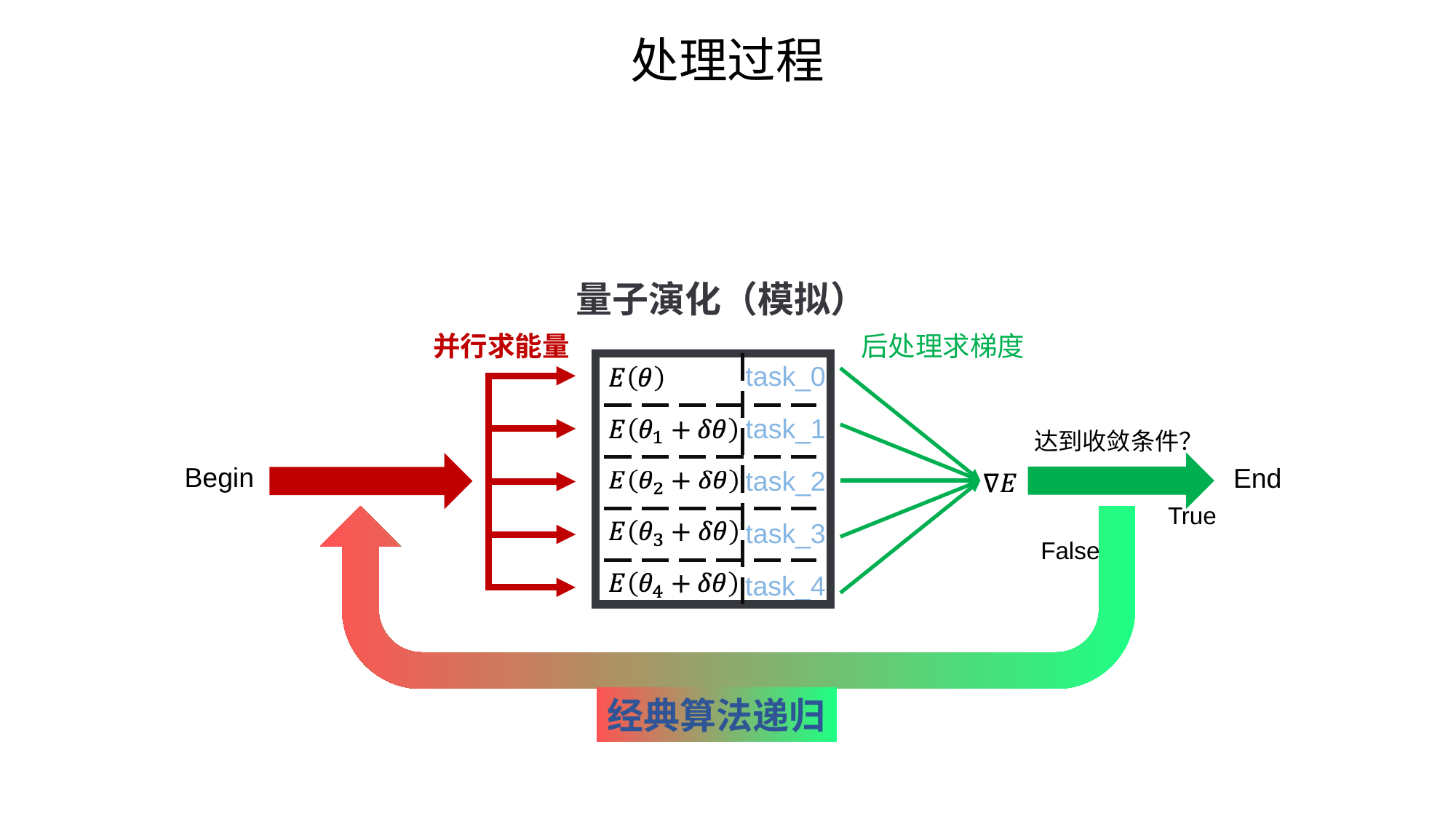

处理过程
量子演化（模拟）
后处理求梯度
并行求能量

task_0
task_1
task_2
task_3
task_4
达到收敛条件？

Begin
End

True

False
经典算法递归